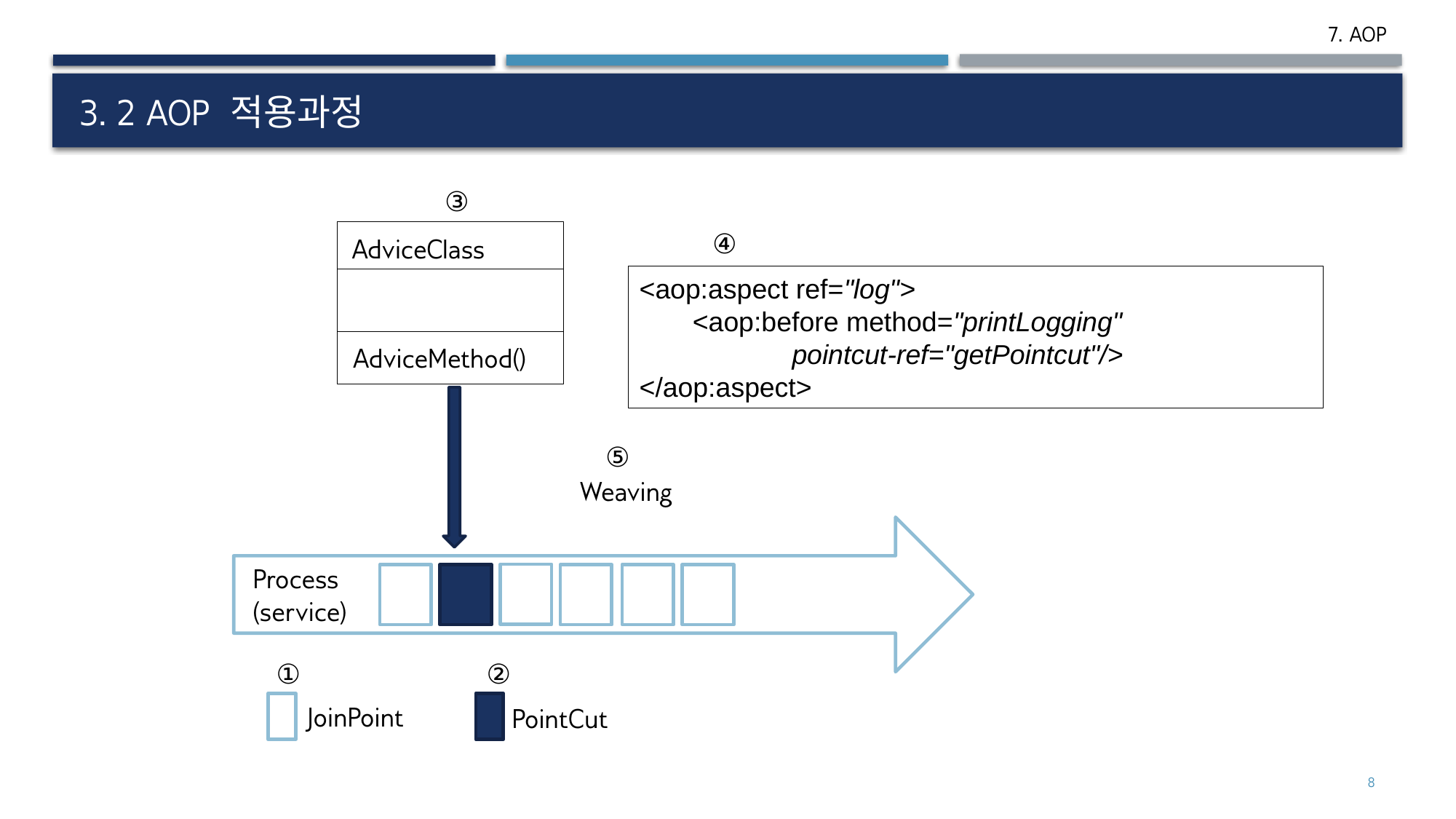

# 3. 2 AOP 적용과정
③

④
AdviceClass
<aop:aspect ref="log">
       <aop:before method="printLogging"
                    pointcut-ref="getPointcut"/>
</aop:aspect>

AdviceMethod()

⑤
Weaving

Process
(service)

①
②

JoinPoint
PointCut
8